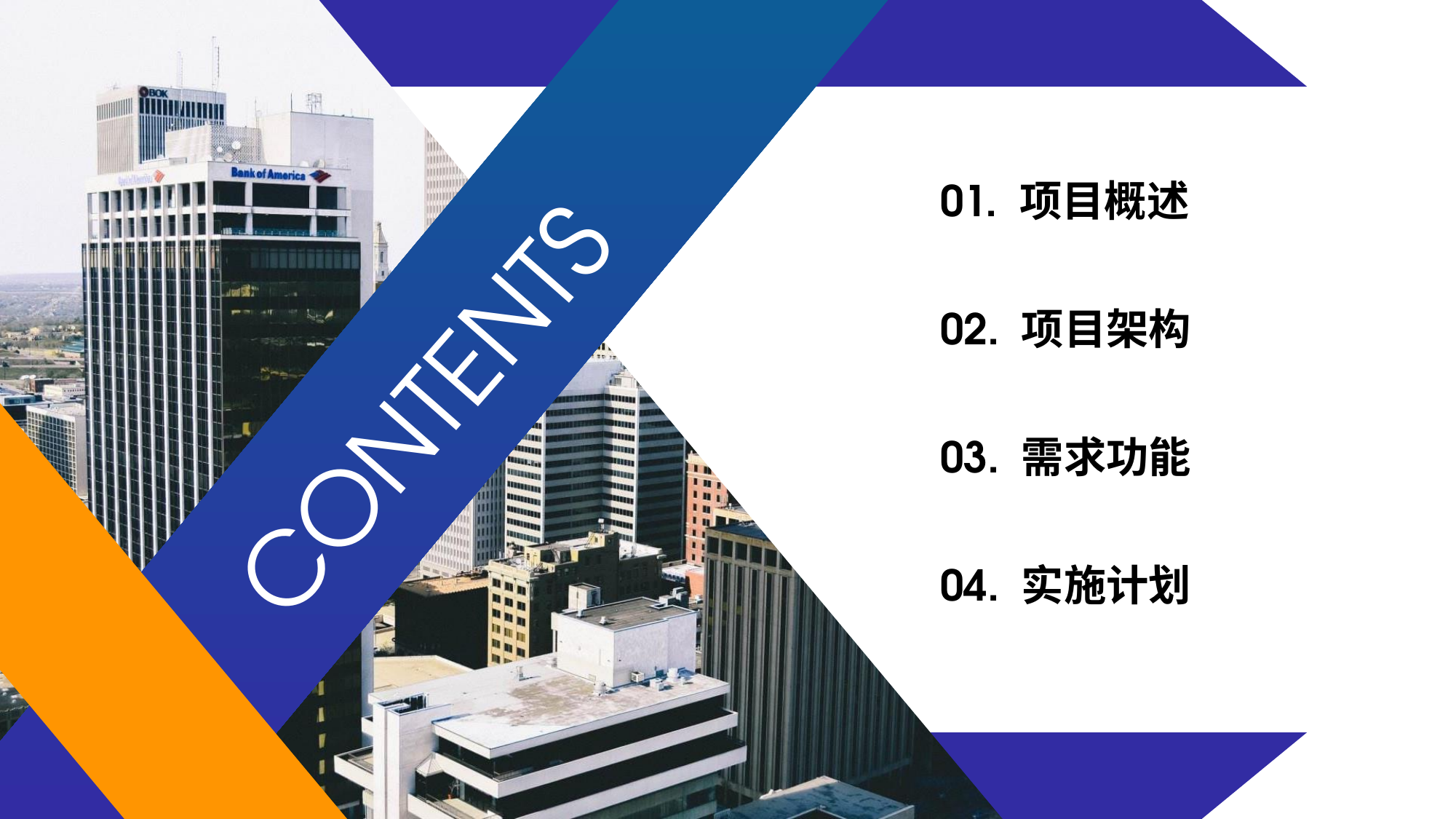

01. 项目概述

02. 项目架构

CONTENTS

03. 需求功能

04. 实施计划